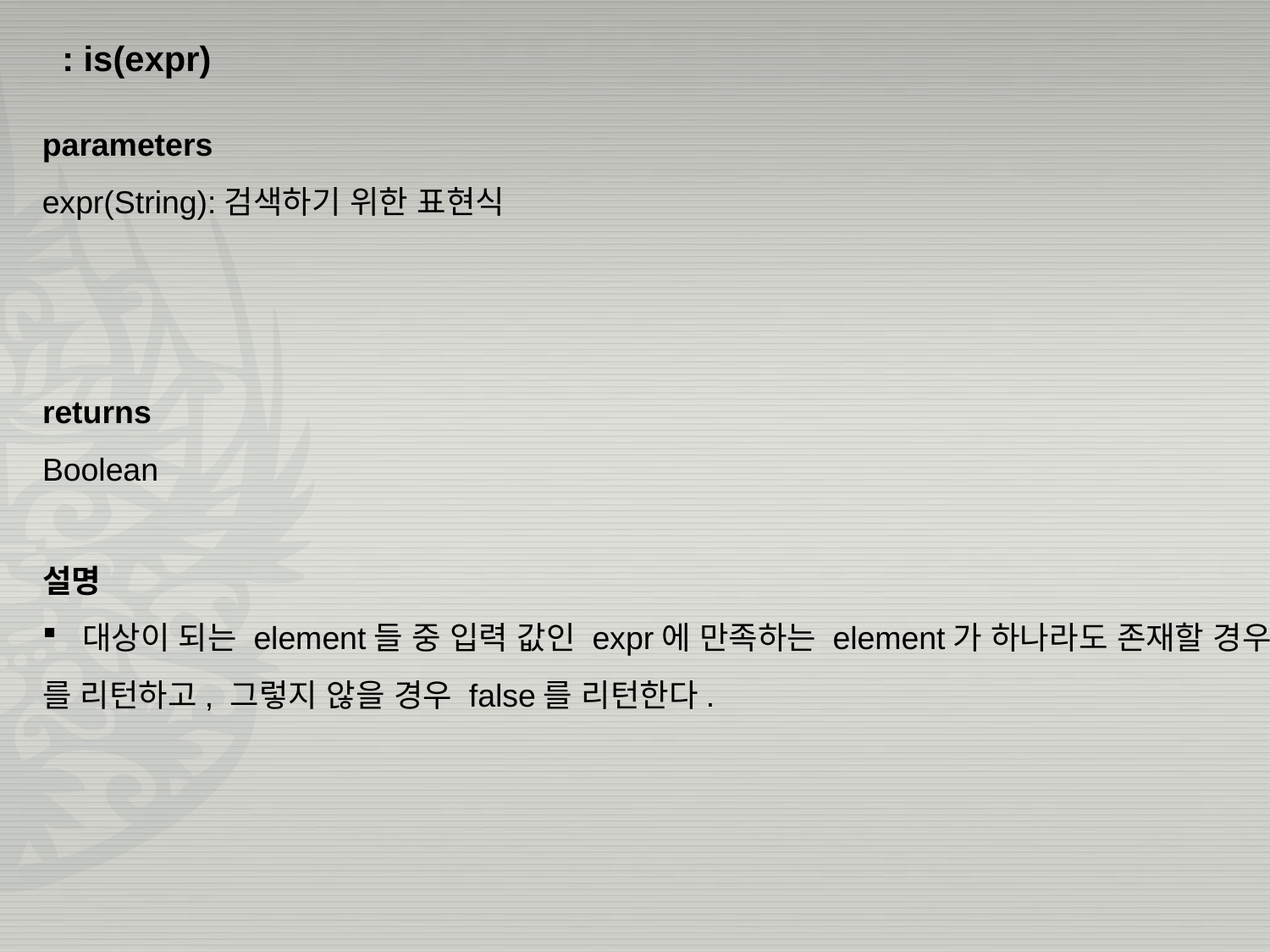

: is(expr)
parameters
expr(String):검색하기 위한 표현식
returns
Boolean
설명
  대상이 되는 element들 중 입력 값인 expr에 만족하는 element가 하나라도 존재할 경우 true를 리턴하고, 그렇지 않을 경우 false를 리턴한다.